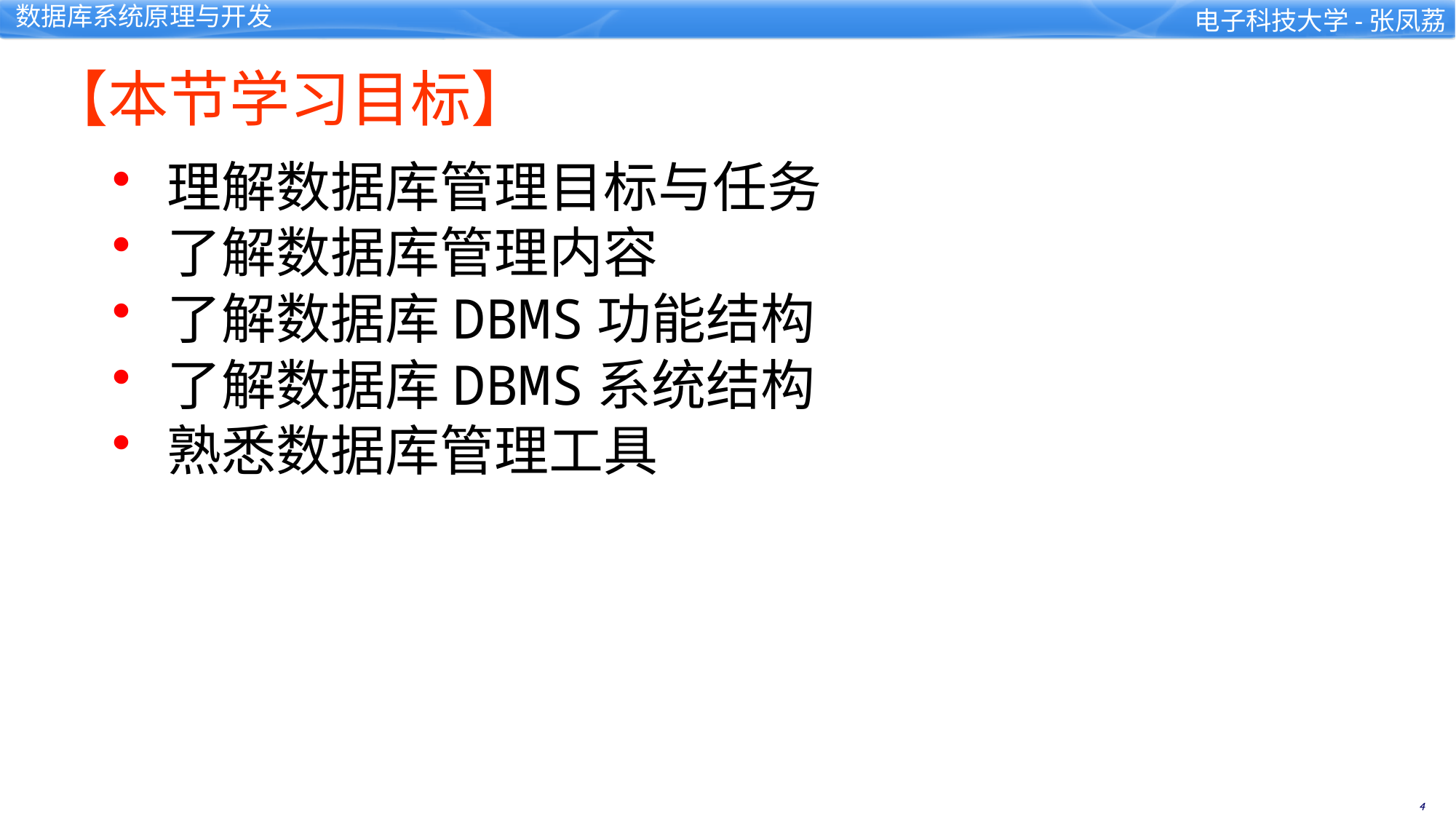

【本节学习目标】
理解数据库管理目标与任务
了解数据库管理内容
了解数据库DBMS功能结构
了解数据库DBMS系统结构
熟悉数据库管理工具